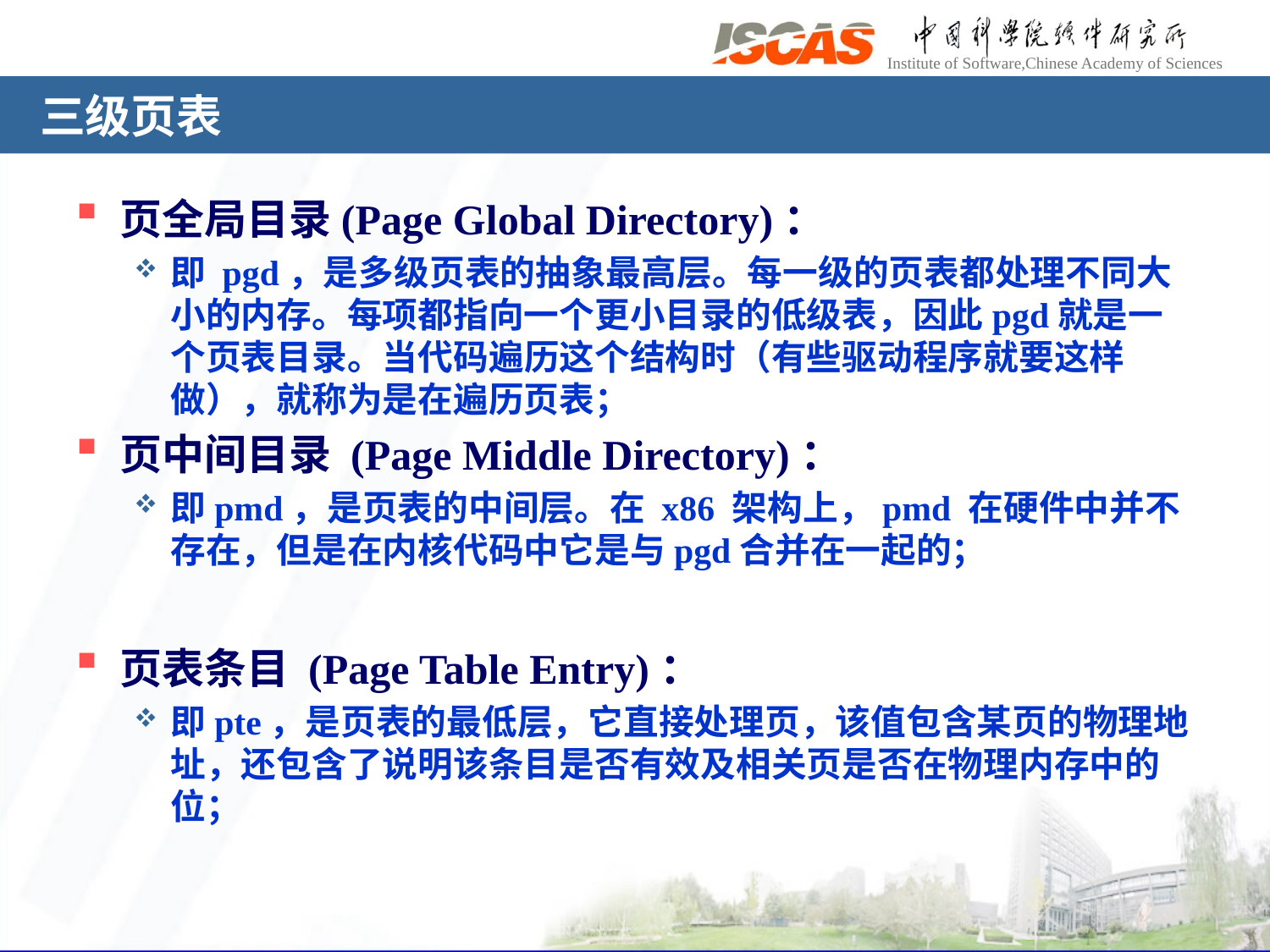

# 三级页表
页全局目录(Page Global Directory)：
即 pgd，是多级页表的抽象最高层。每一级的页表都处理不同大小的内存。每项都指向一个更小目录的低级表，因此pgd就是一个页表目录。当代码遍历这个结构时（有些驱动程序就要这样做），就称为是在遍历页表；
页中间目录 (Page Middle Directory)：
即pmd，是页表的中间层。在 x86 架构上，pmd 在硬件中并不存在，但是在内核代码中它是与pgd合并在一起的；

页表条目 (Page Table Entry)：
即pte，是页表的最低层，它直接处理页，该值包含某页的物理地址，还包含了说明该条目是否有效及相关页是否在物理内存中的位；